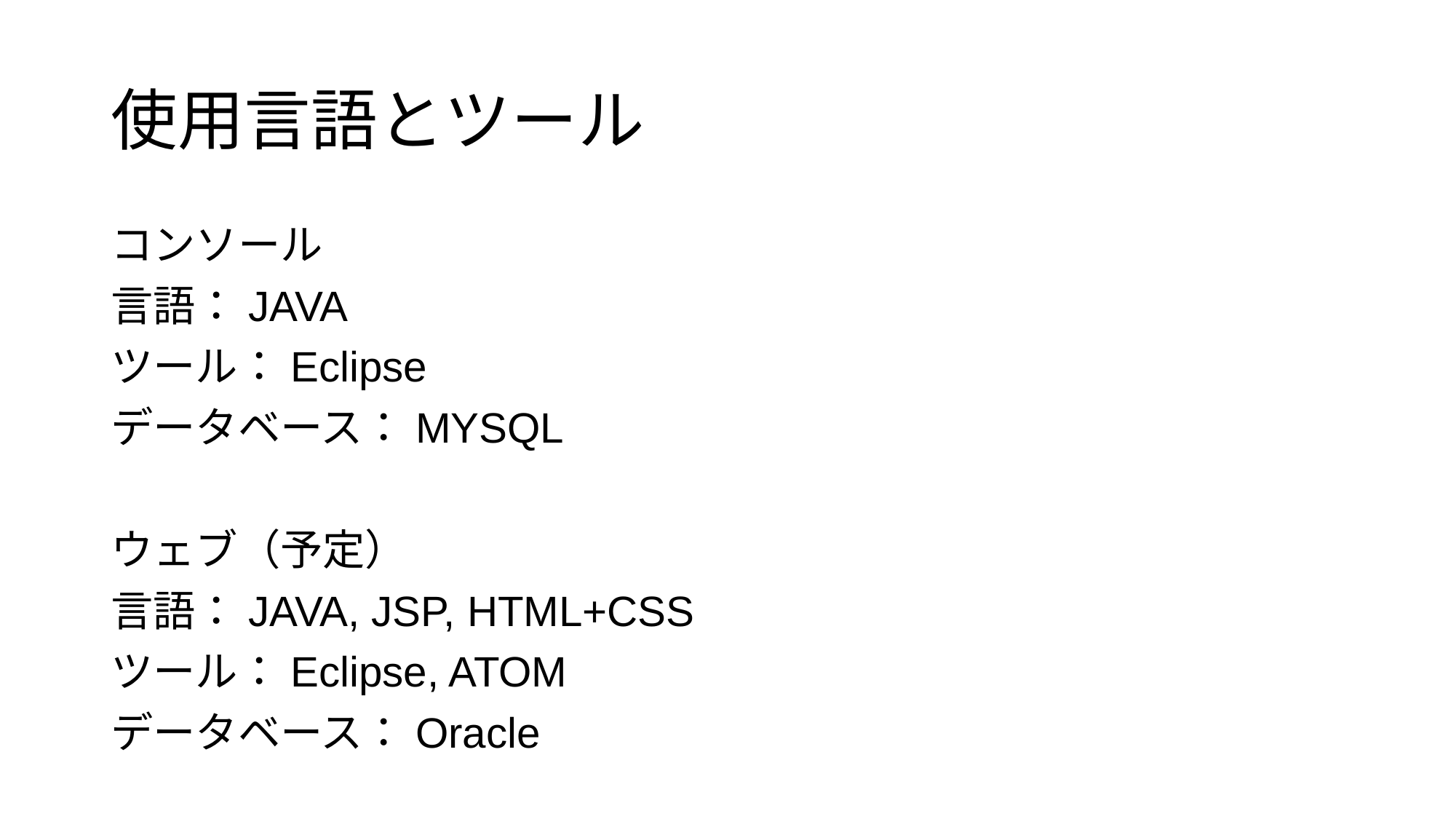

# 使用言語とツール
コンソール
言語：JAVA
ツール：Eclipse
データベース：MYSQL

ウェブ（予定）
言語：JAVA, JSP, HTML+CSS
ツール：Eclipse, ATOM
データベース：Oracle